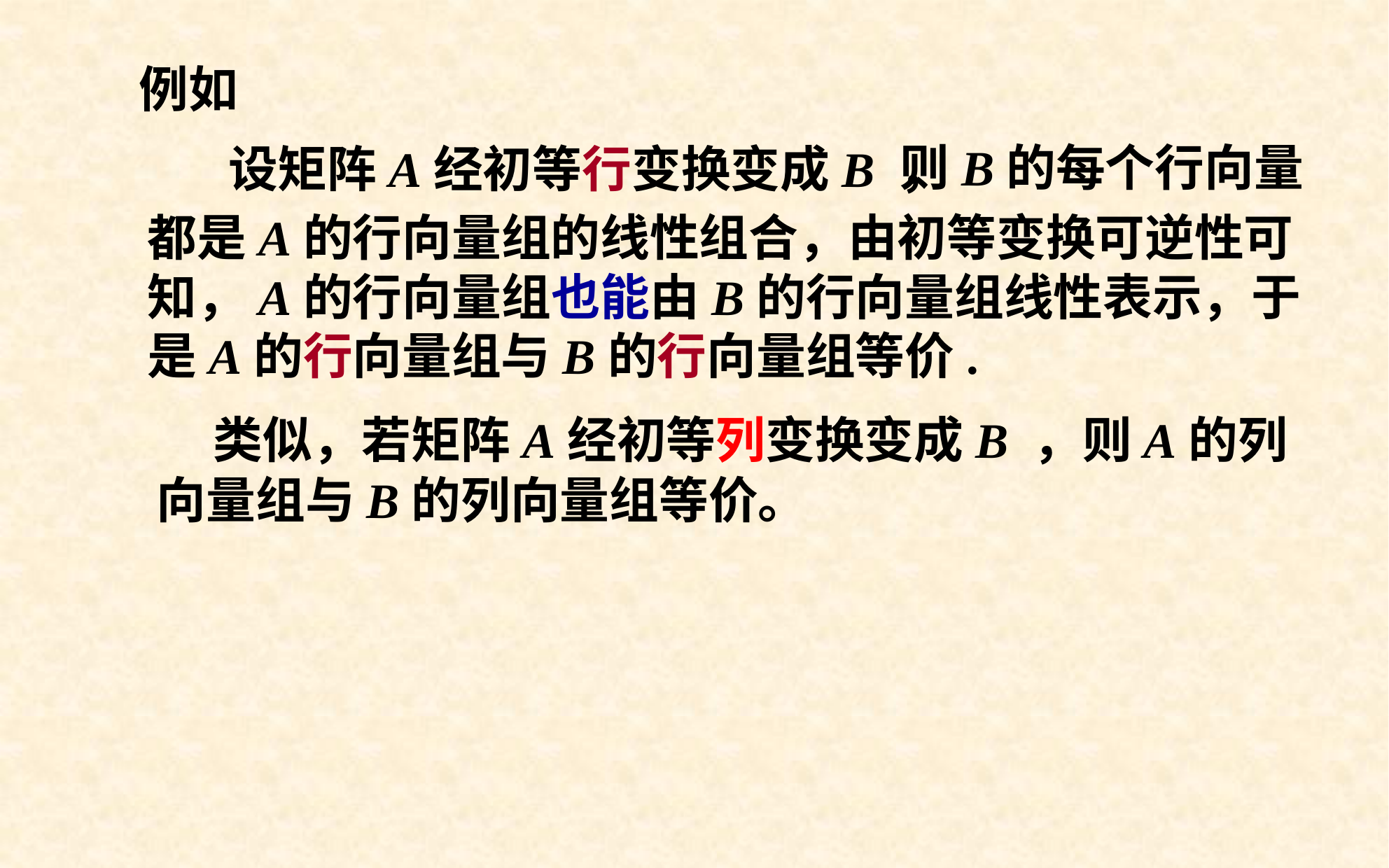

例如

则B的每个行向量
设矩阵A经初等行变换变成B ，
都是A的行向量组的线性组合，由初等变换可逆性可知，A的行向量组也能由B的行向量组线性表示，于是A的行向量组与B的行向量组等价.

    类似，若矩阵A经初等列变换变成B ，则A的列向量组与B的列向量组等价。